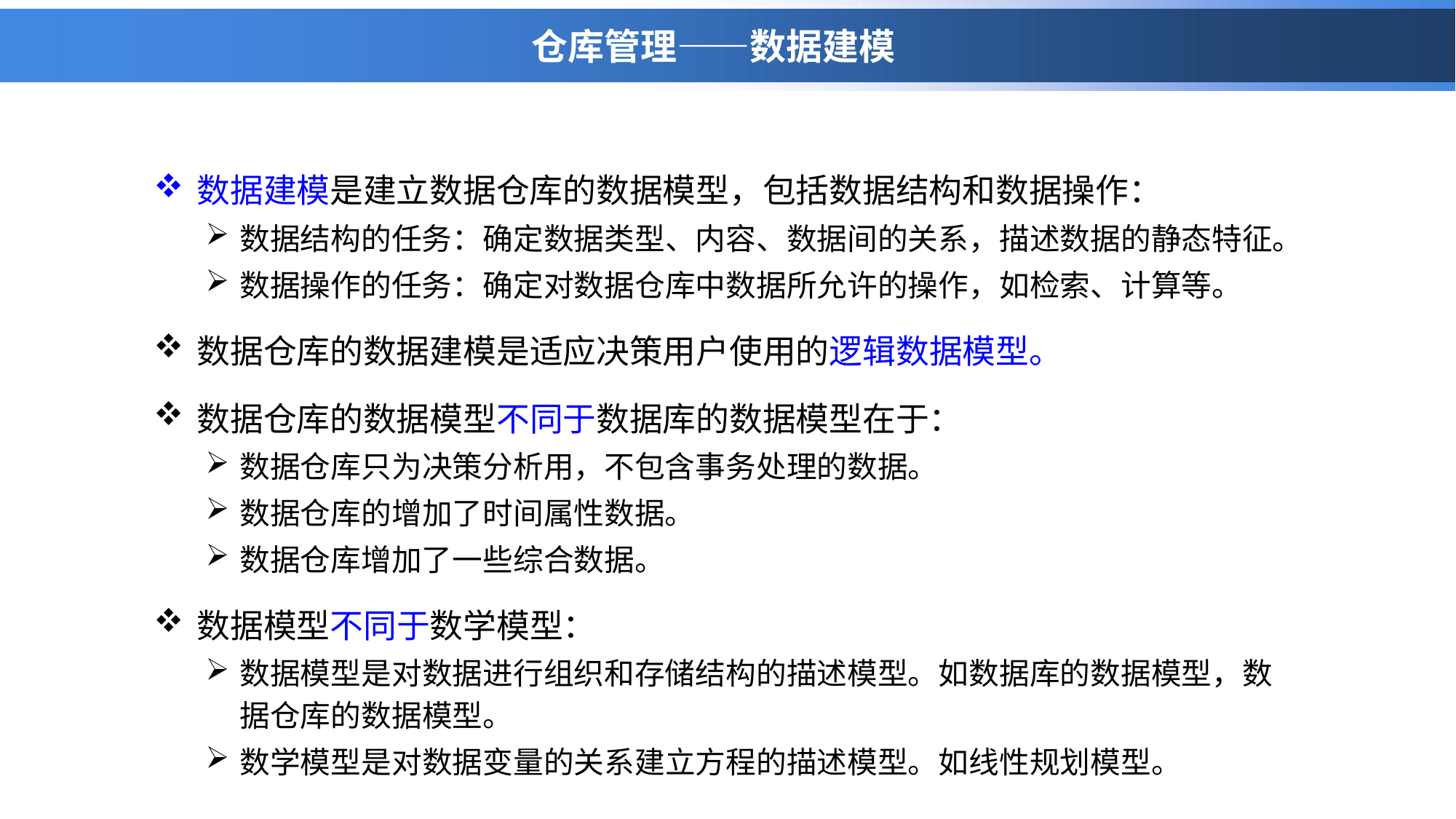

# 仓库管理——数据建模
数据建模是建立数据仓库的数据模型，包括数据结构和数据操作：
数据结构的任务：确定数据类型、内容、数据间的关系，描述数据的静态特征。
数据操作的任务：确定对数据仓库中数据所允许的操作，如检索、计算等。
数据仓库的数据建模是适应决策用户使用的逻辑数据模型。
数据仓库的数据模型不同于数据库的数据模型在于：
数据仓库只为决策分析用，不包含事务处理的数据。
数据仓库的增加了时间属性数据。
数据仓库增加了一些综合数据。
数据模型不同于数学模型：
数据模型是对数据进行组织和存储结构的描述模型。如数据库的数据模型，数据仓库的数据模型。
数学模型是对数据变量的关系建立方程的描述模型。如线性规划模型。